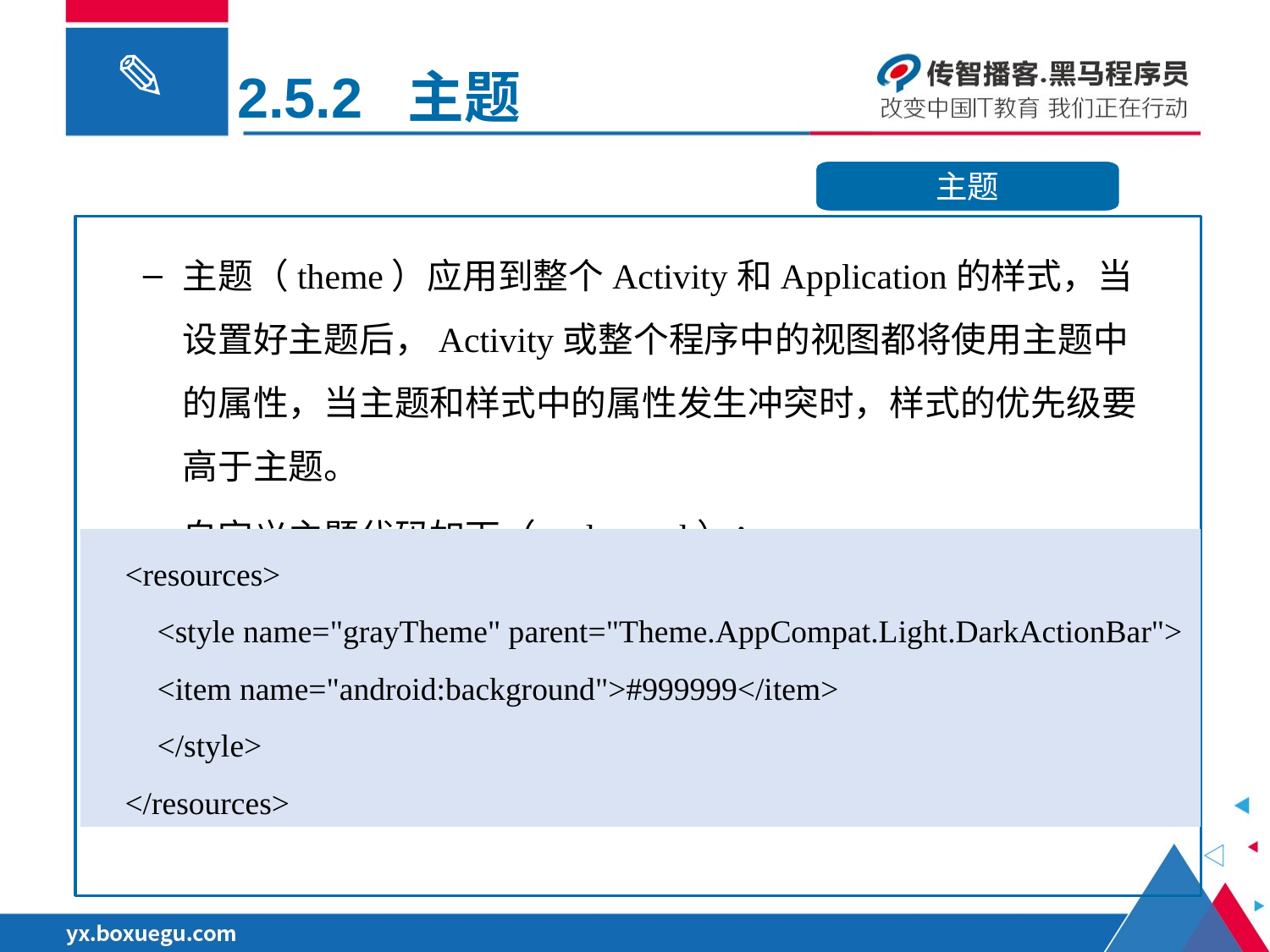

2.5.2  主题

主题

主题（theme）应用到整个Activity和Application的样式，当设置好主题后，Activity或整个程序中的视图都将使用主题中的属性，当主题和样式中的属性发生冲突时，样式的优先级要高于主题。
自定义主题代码如下（styles.xml）：
    <resources>
        <style name="grayTheme" parent="Theme.AppCompat.Light.DarkActionBar">
        <item name="android:background">#999999</item>
        </style>
    </resources>